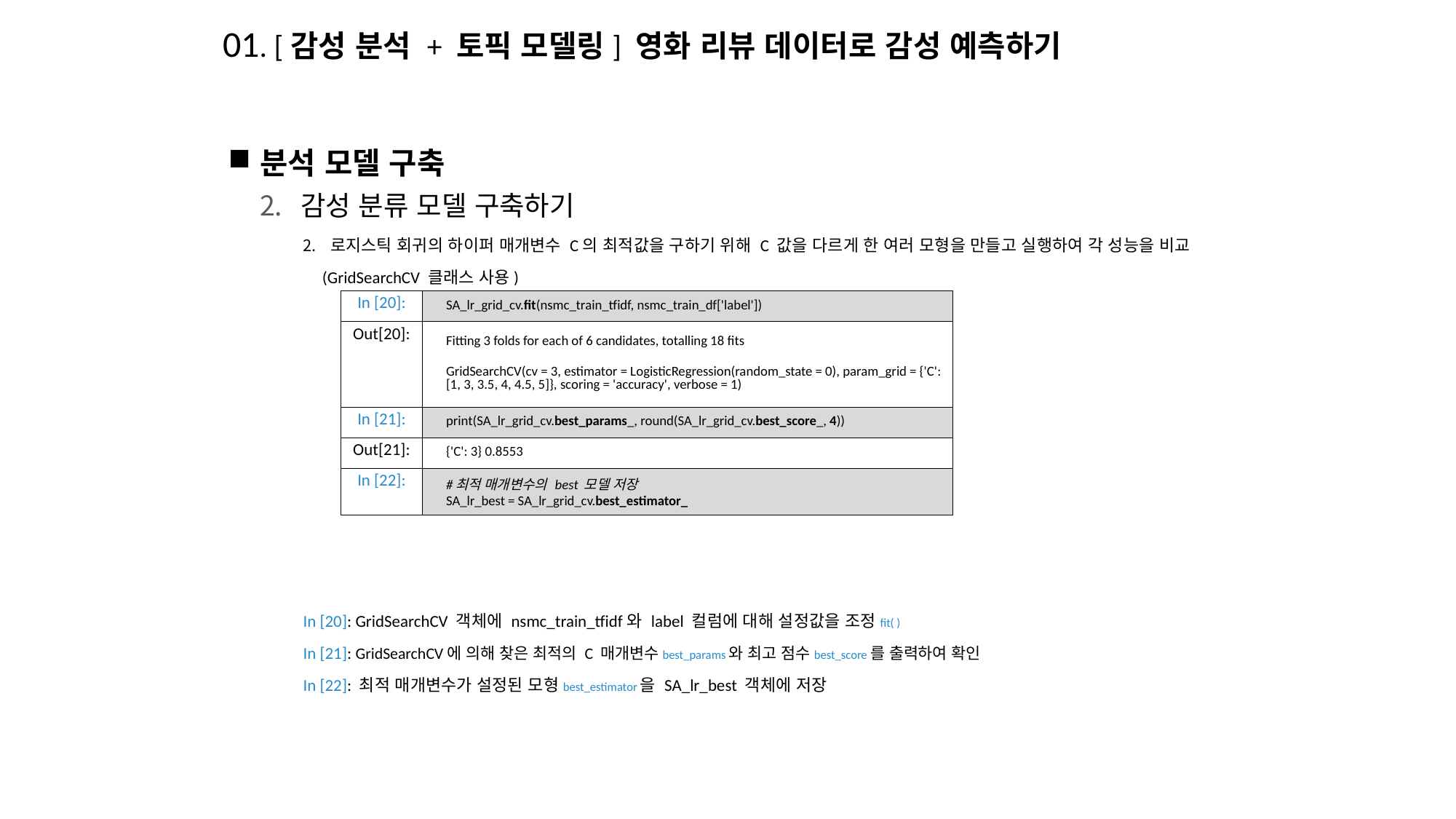

# 01. [감성 분석 + 토픽 모델링] 영화 리뷰 데이터로 감성 예측하기
분석 모델 구축
감성 분류 모델 구축하기
로지스틱 회귀의 하이퍼 매개변수 C의 최적값을 구하기 위해 C 값을 다르게 한 여러 모형을 만들고 실행하여 각 성능을 비교
     (GridSearchCV 클래스 사용)

In [20]: GridSearchCV 객체에 nsmc_train_tfidf와 label 컬럼에 대해 설정값을 조정fit( )
In [21]: GridSearchCV에 의해 찾은 최적의 C 매개변수best_params와 최고 점수best_score를 출력하여 확인
In [22]: 최적 매개변수가 설정된 모형best_estimator을 SA_lr_best 객체에 저장

| In [20]: | SA\_lr\_grid\_cv.fit(nsmc\_train\_tfidf, nsmc\_train\_df['label']) |
| --- | --- |
| Out[20]: | Fitting 3 folds for each of 6 candidates, totalling 18 fits GridSearchCV(cv = 3, estimator = LogisticRegression(random\_state = 0), param\_grid = {'C': [1, 3, 3.5, 4, 4.5, 5]}, scoring = 'accuracy', verbose = 1) |
| In [21]: | print(SA\_lr\_grid\_cv.best\_params\_, round(SA\_lr\_grid\_cv.best\_score\_, 4)) |
| Out[21]: | {'C': 3} 0.8553 |
| In [22]: | #최적 매개변수의 best 모델 저장 SA\_lr\_best = SA\_lr\_grid\_cv.best\_estimator\_ |